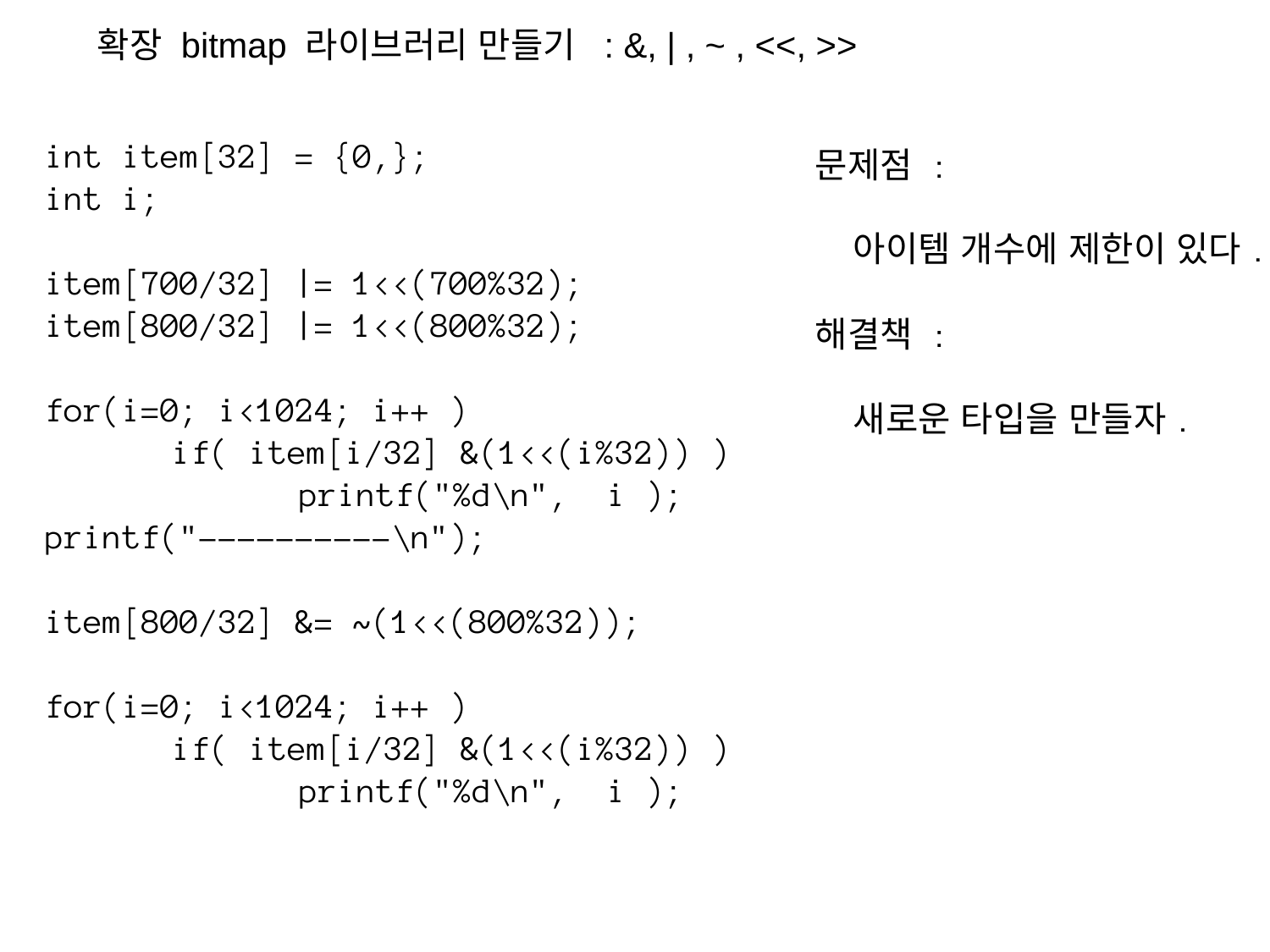

확장 bitmap 라이브러리 만들기  : &, | , ~ , <<, >>
	int item[32] = {0,};
	int i;

	item[700/32] |= 1<<(700%32);
	item[800/32] |= 1<<(800%32);

	for(i=0; i<1024; i++ )
		if( item[i/32] &(1<<(i%32)) )
			printf("%d\n",  i );
	printf("----------\n");

	item[800/32] &= ~(1<<(800%32));

	for(i=0; i<1024; i++ )
		if( item[i/32] &(1<<(i%32)) )
			printf("%d\n",  i );
문제점 :

   아이템 개수에 제한이 있다.

해결책 :

   새로운 타입을 만들자.